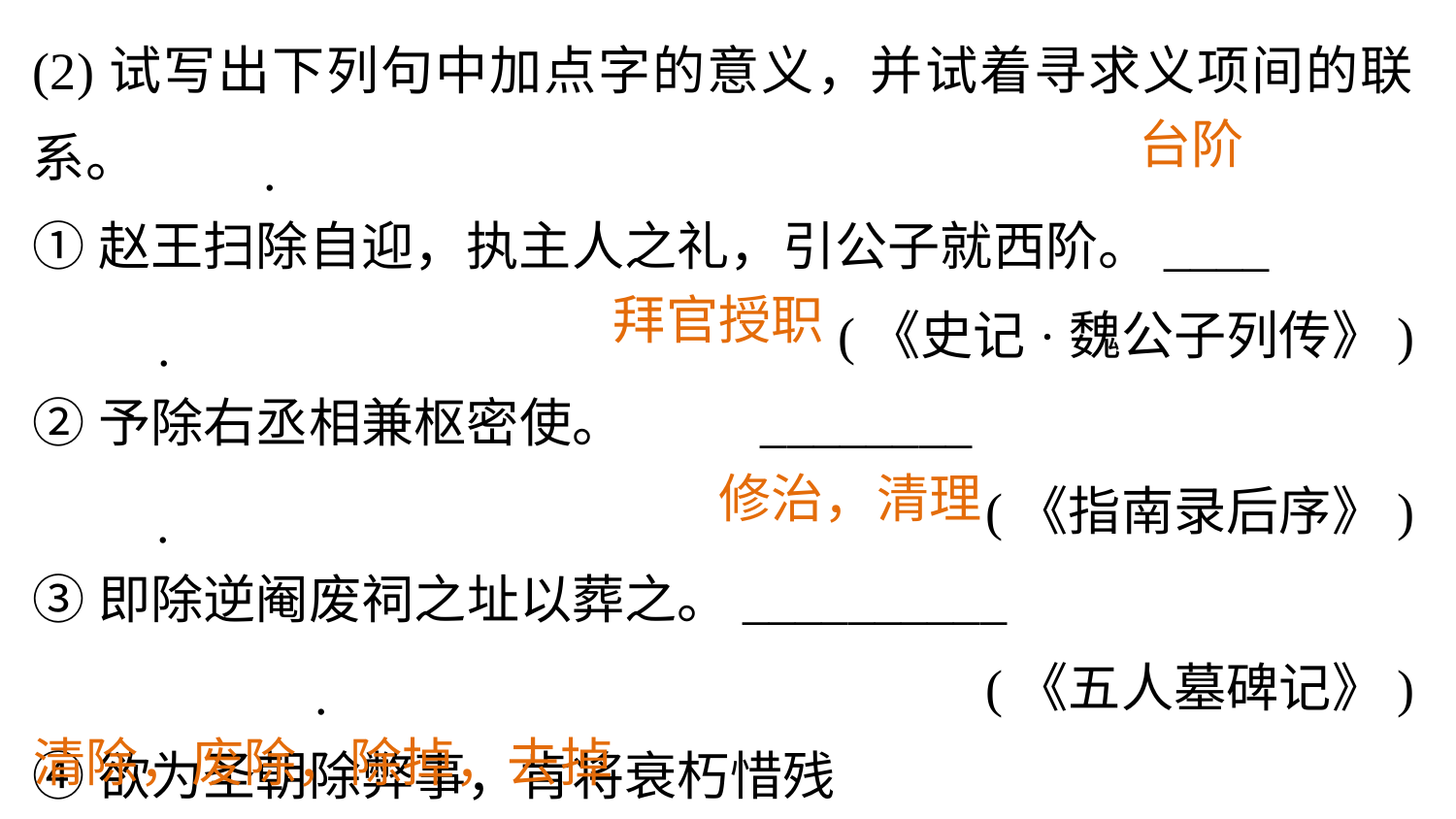

(2)试写出下列句中加点字的意义，并试着寻求义项间的联系。
①赵王扫除自迎，执主人之礼，引公子就西阶。____
(《史记·魏公子列传》)
②予除右丞相兼枢密使。	________
		(《指南录后序》)
③即除逆阉废祠之址以葬之。__________
		(《五人墓碑记》)
④欲为圣朝除弊事，肯将衰朽惜残年。______________________              (《左迁至蓝关示侄孙湘》)
台阶
.
拜官授职
.
修治，清理
.
.
清除，废除，除掉，去掉